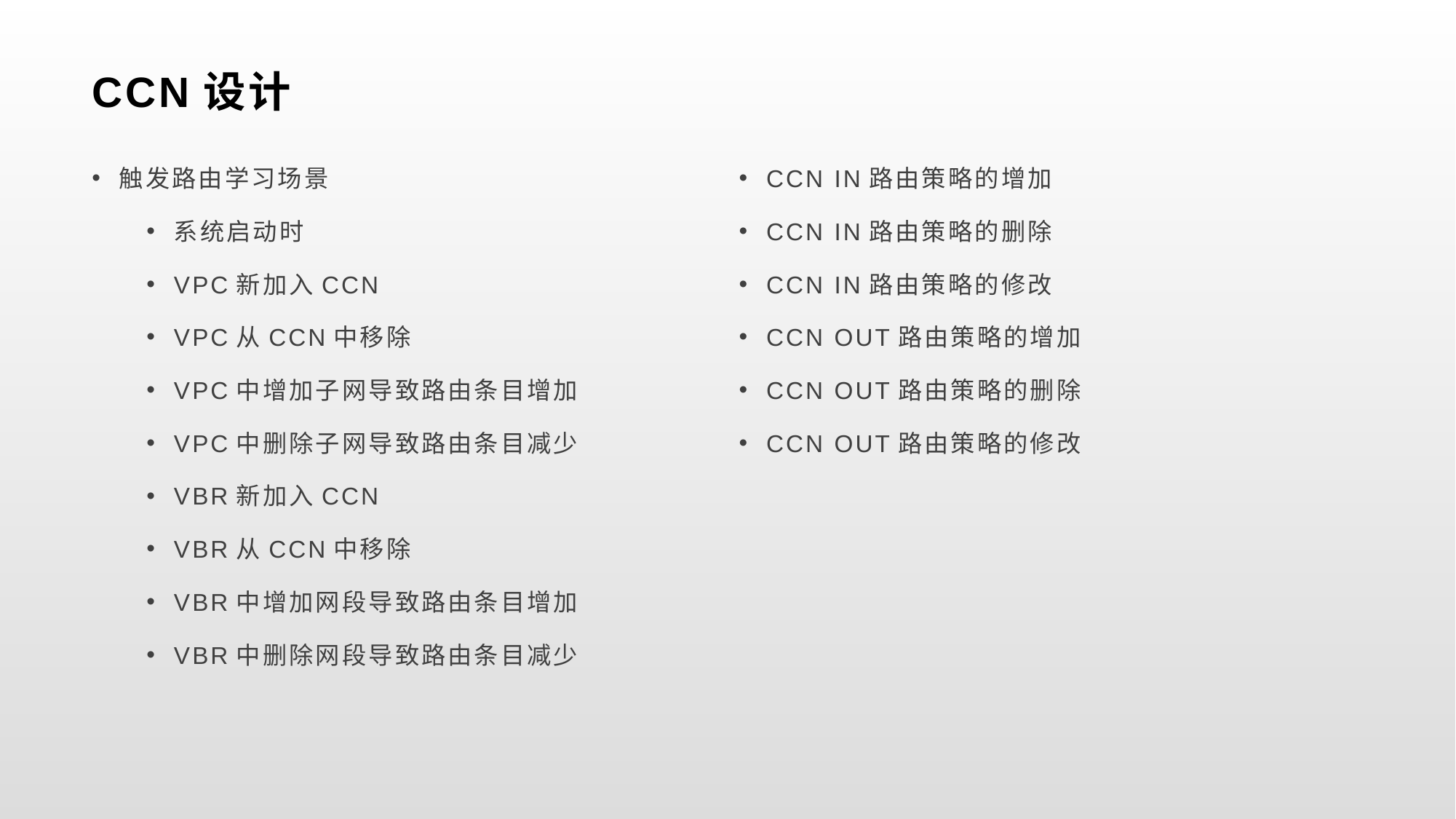

# CCN设计
触发路由学习场景
系统启动时
VPC新加入CCN
VPC从CCN中移除
VPC中增加子网导致路由条目增加
VPC中删除子网导致路由条目减少
VBR新加入CCN
VBR从CCN中移除
VBR中增加网段导致路由条目增加
VBR中删除网段导致路由条目减少

CCN IN路由策略的增加
CCN IN路由策略的删除
CCN IN路由策略的修改
CCN OUT路由策略的增加
CCN OUT路由策略的删除
CCN OUT路由策略的修改